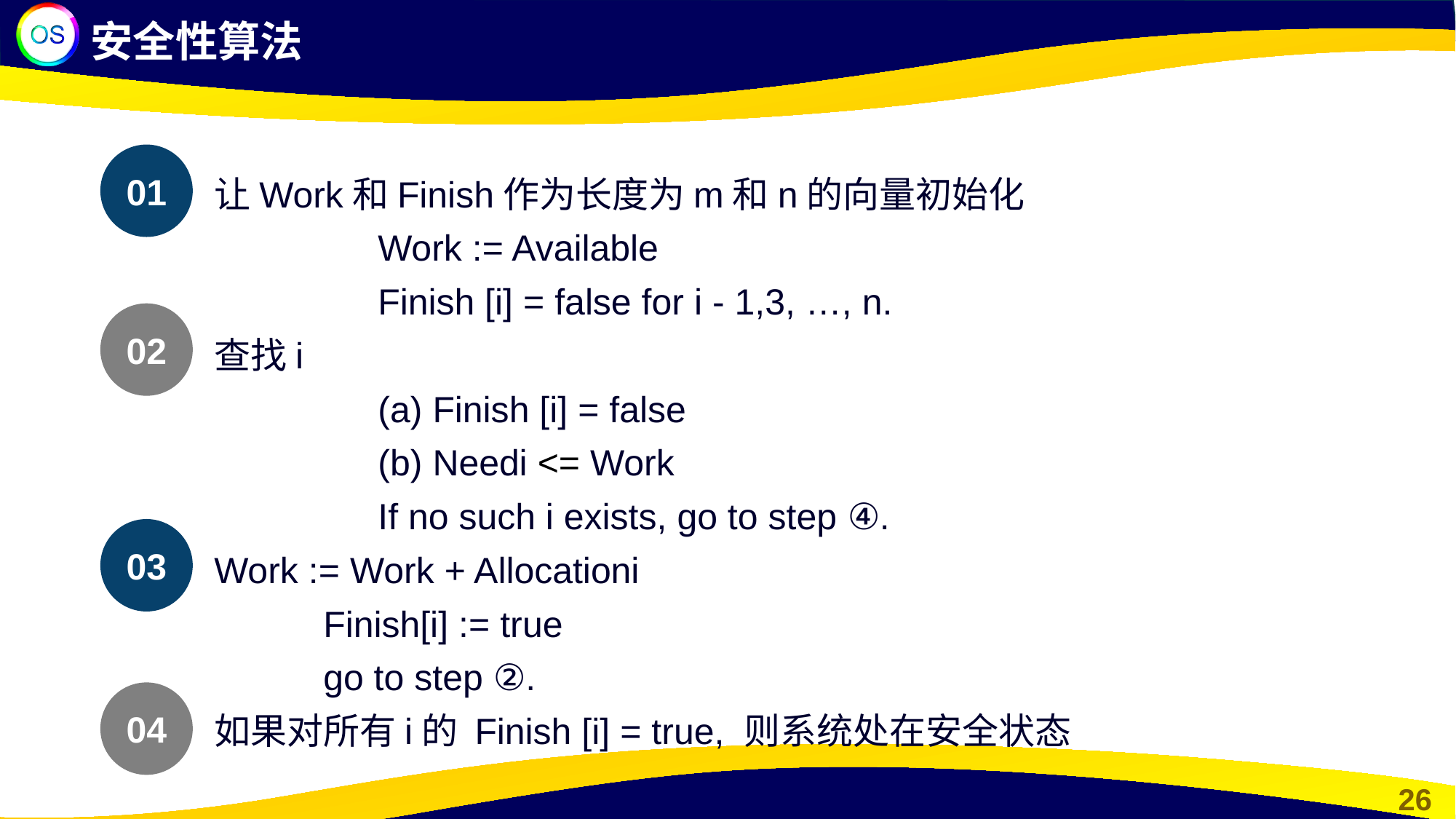

安全性算法
01
让Work和Finish作为长度为m和n的向量初始化
	Work := Available
	Finish [i] = false for i - 1,3, …, n.
查找i
	(a) Finish [i] = false
	(b) Needi <= Work
	If no such i exists, go to step ④.
Work := Work + Allocationi
	Finish[i] := true
	go to step ②.
如果对所有i的 Finish [i] = true, 则系统处在安全状态
02
03
04